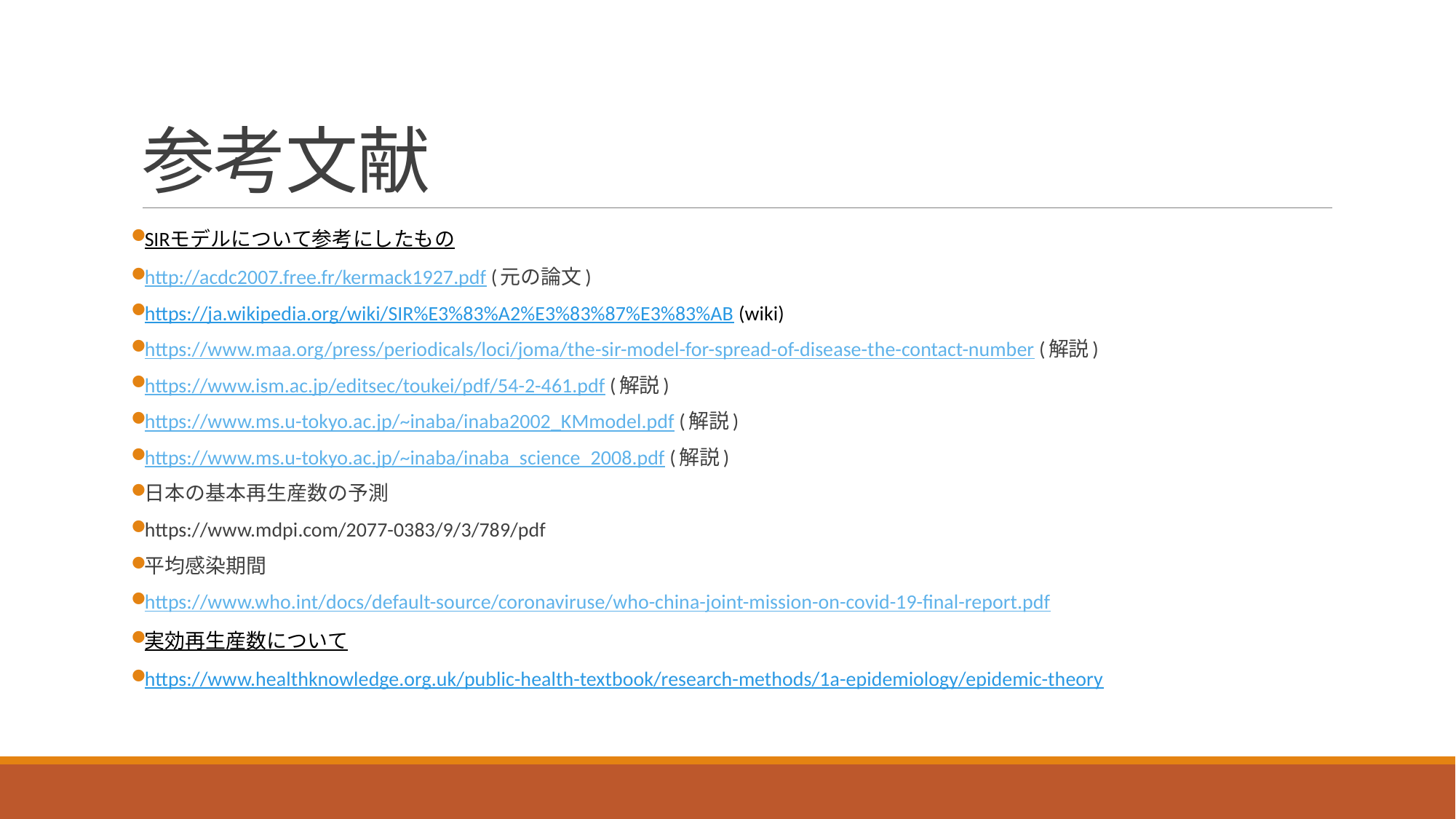

# 参考文献
SIRモデルについて参考にしたもの
http://acdc2007.free.fr/kermack1927.pdf (元の論文)
https://ja.wikipedia.org/wiki/SIR%E3%83%A2%E3%83%87%E3%83%AB (wiki)
https://www.maa.org/press/periodicals/loci/joma/the-sir-model-for-spread-of-disease-the-contact-number (解説)
https://www.ism.ac.jp/editsec/toukei/pdf/54-2-461.pdf (解説)
https://www.ms.u-tokyo.ac.jp/~inaba/inaba2002_KMmodel.pdf (解説)
https://www.ms.u-tokyo.ac.jp/~inaba/inaba_science_2008.pdf (解説)
日本の基本再生産数の予測
https://www.mdpi.com/2077-0383/9/3/789/pdf
平均感染期間
https://www.who.int/docs/default-source/coronaviruse/who-china-joint-mission-on-covid-19-final-report.pdf
実効再生産数について
https://www.healthknowledge.org.uk/public-health-textbook/research-methods/1a-epidemiology/epidemic-theory